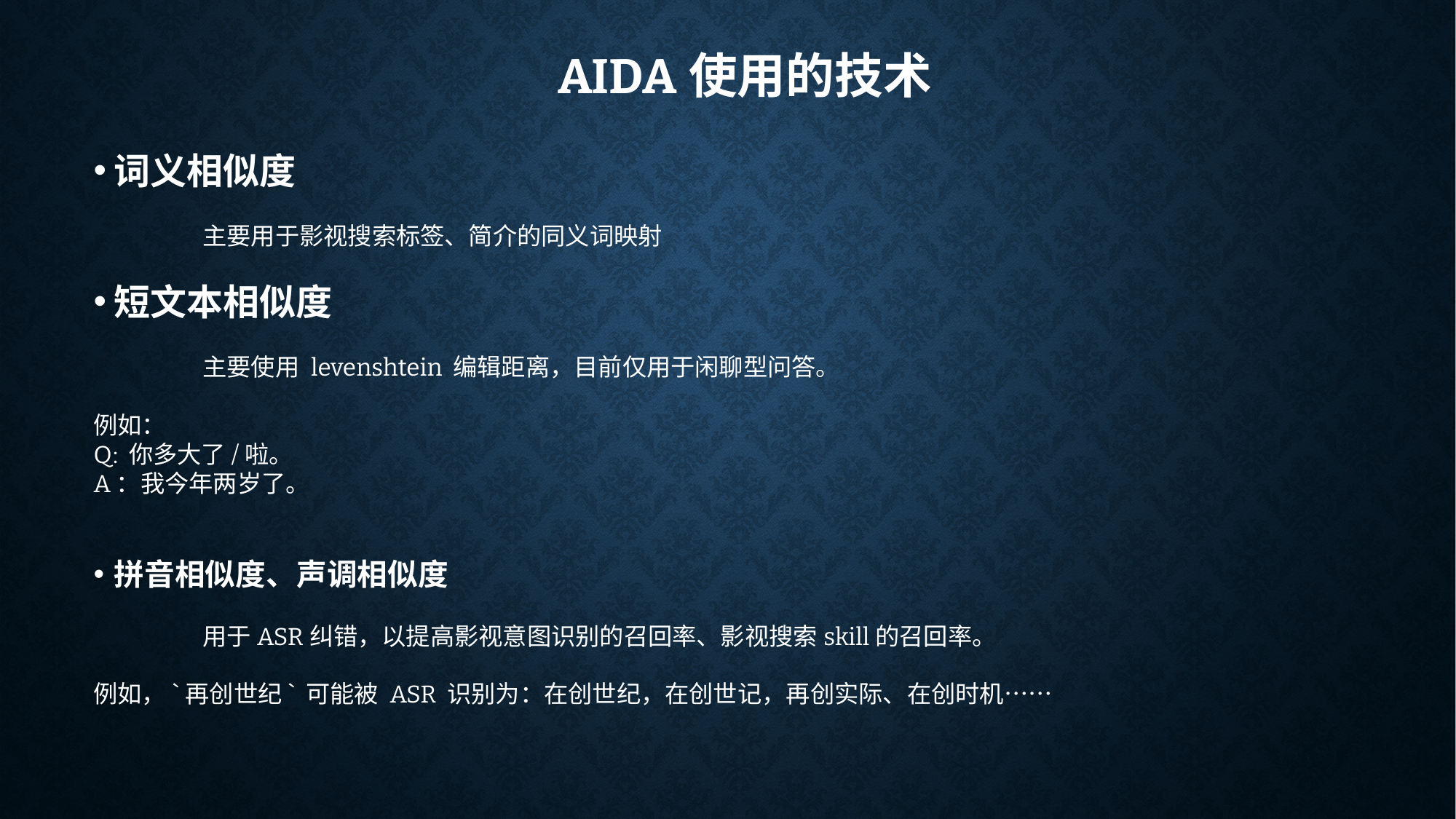

AIDA使用的技术
词义相似度
	主要用于影视搜索标签、简介的同义词映射

短文本相似度
	主要使用 levenshtein 编辑距离，目前仅用于闲聊型问答。
例如：
Q: 你多大了/啦。
A：我今年两岁了。

拼音相似度、声调相似度
	用于ASR纠错，以提高影视意图识别的召回率、影视搜索skill的召回率。
例如，`再创世纪` 可能被 ASR 识别为：在创世纪，在创世记，再创实际、在创时机……